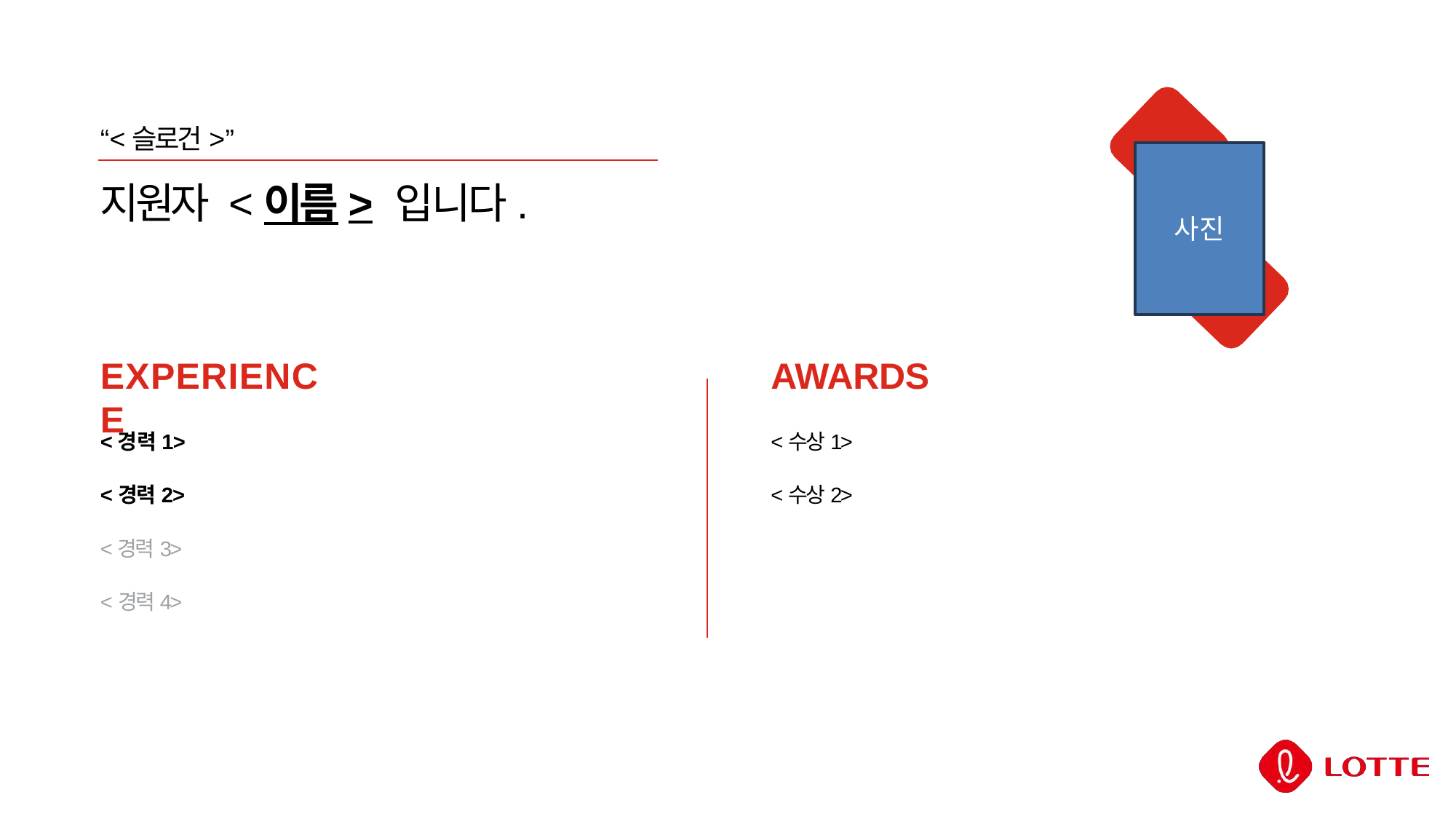

“<슬로건>”
사진

# 지원자 <이름> 입니다.
EXPERIENCE
AWARDS

<경력1>
<수상1>
<경력2>
<수상2>
<경력3>
<경력4>